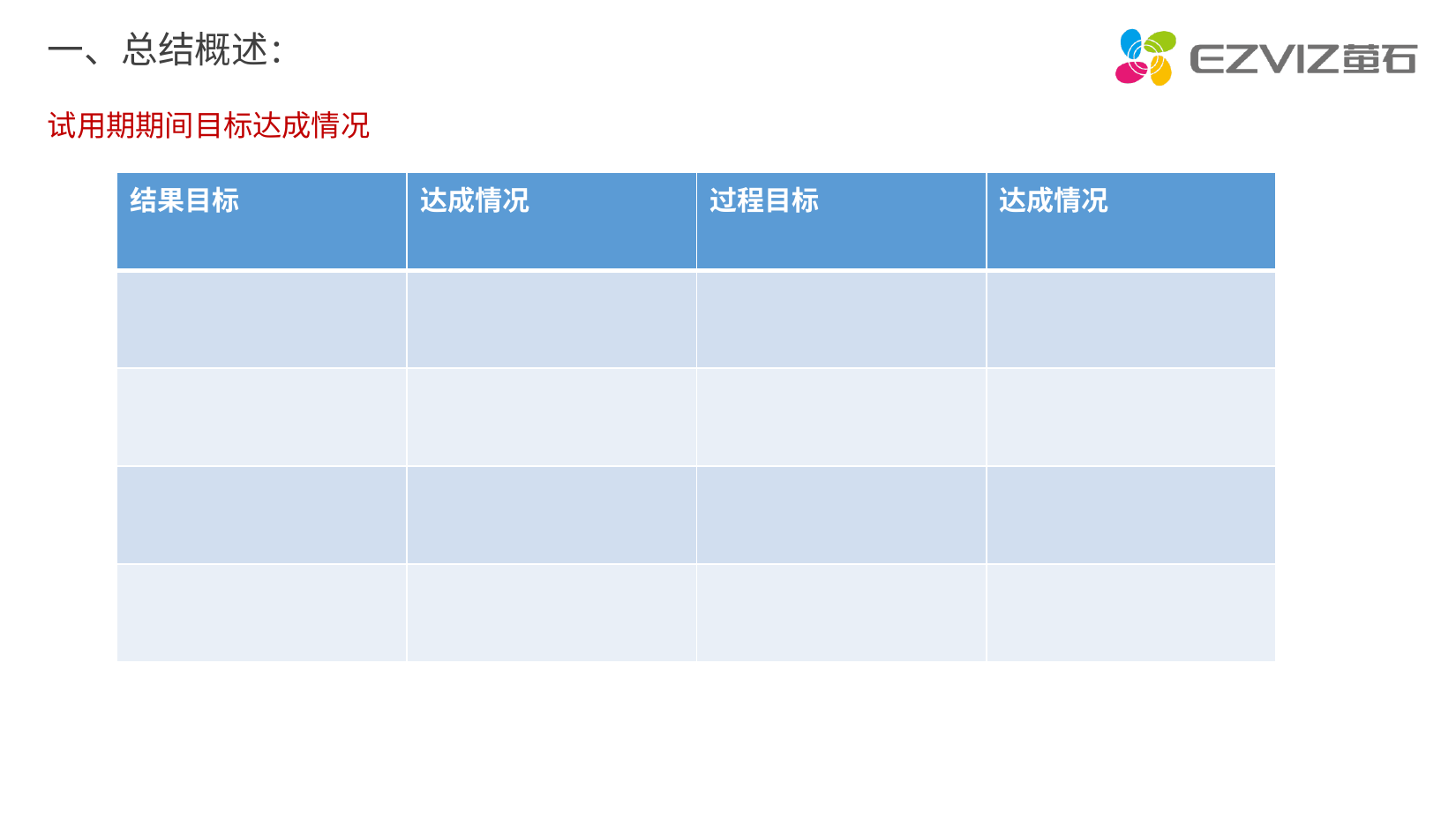

# 一、总结概述： 试用期期间目标达成情况
| 结果目标 | 达成情况 | 过程目标 | 达成情况 |
| --- | --- | --- | --- |
|  |  |  |  |
|  |  |  |  |
|  |  |  |  |
|  |  |  |  |